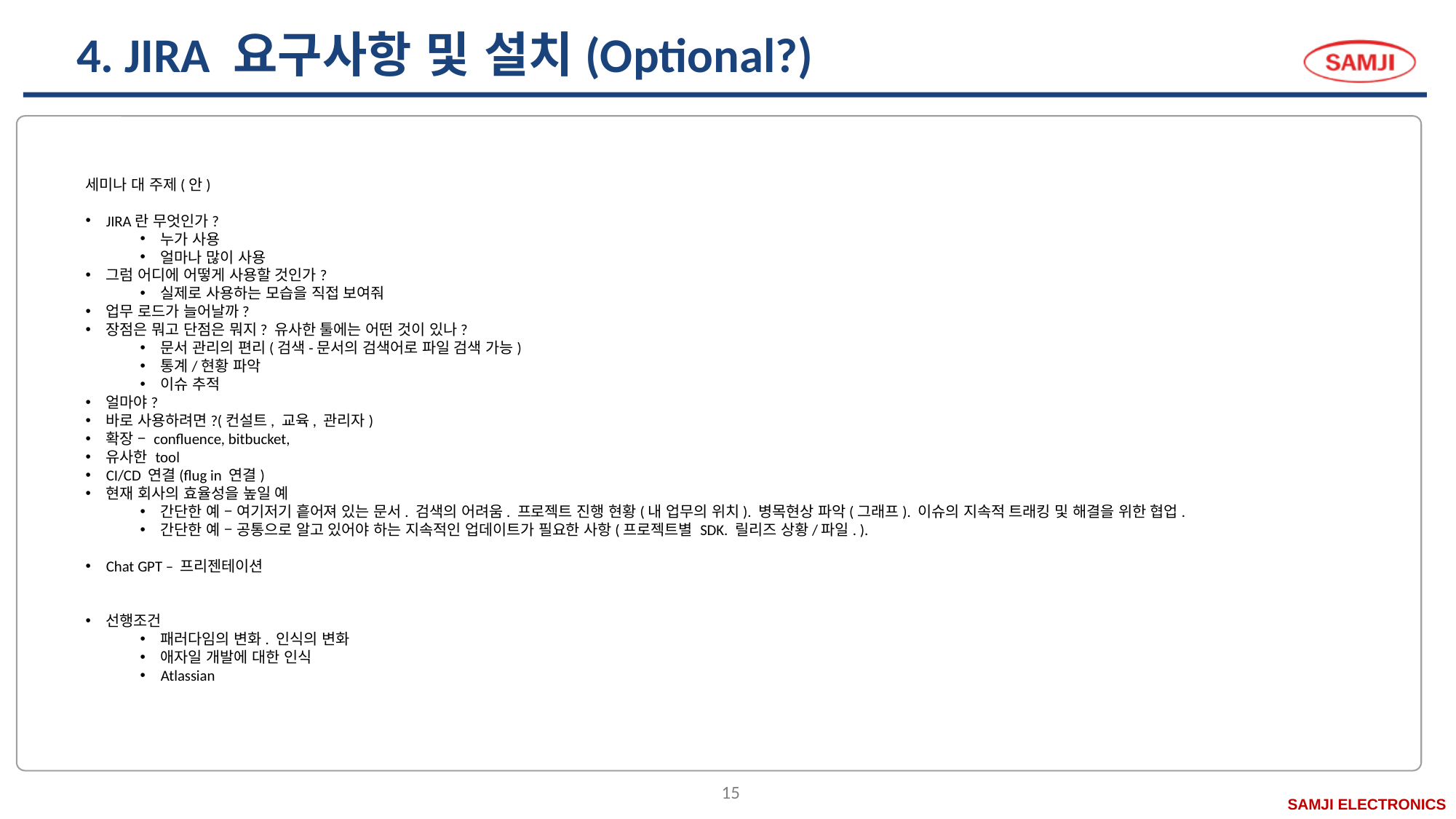

# 4. JIRA 요구사항 및 설치(Optional?)

세미나 대 주제(안)

JIRA란 무엇인가?
누가 사용
얼마나 많이 사용
그럼 어디에 어떻게 사용할 것인가?
실제로 사용하는 모습을 직접 보여줘
업무 로드가 늘어날까?
장점은 뭐고 단점은 뭐지? 유사한 툴에는 어떤 것이 있나?
문서 관리의 편리(검색-문서의 검색어로 파일 검색 가능)
통계/현황 파악
이슈 추적
얼마야?
바로 사용하려면?(컨설트, 교육, 관리자)
확장 – confluence, bitbucket,
유사한 tool
CI/CD 연결(flug in 연결)
현재 회사의 효율성을 높일 예
간단한 예 – 여기저기 흩어져 있는 문서. 검색의 어려움. 프로젝트 진행 현황(내 업무의 위치). 병목현상 파악(그래프). 이슈의 지속적 트래킹 및 해결을 위한 협업.
간단한 예 – 공통으로 알고 있어야 하는 지속적인 업데이트가 필요한 사항(프로젝트별 SDK. 릴리즈 상황/파일. ).

Chat GPT – 프리젠테이션

선행조건
패러다임의 변화. 인식의 변화
애자일 개발에 대한 인식
Atlassian